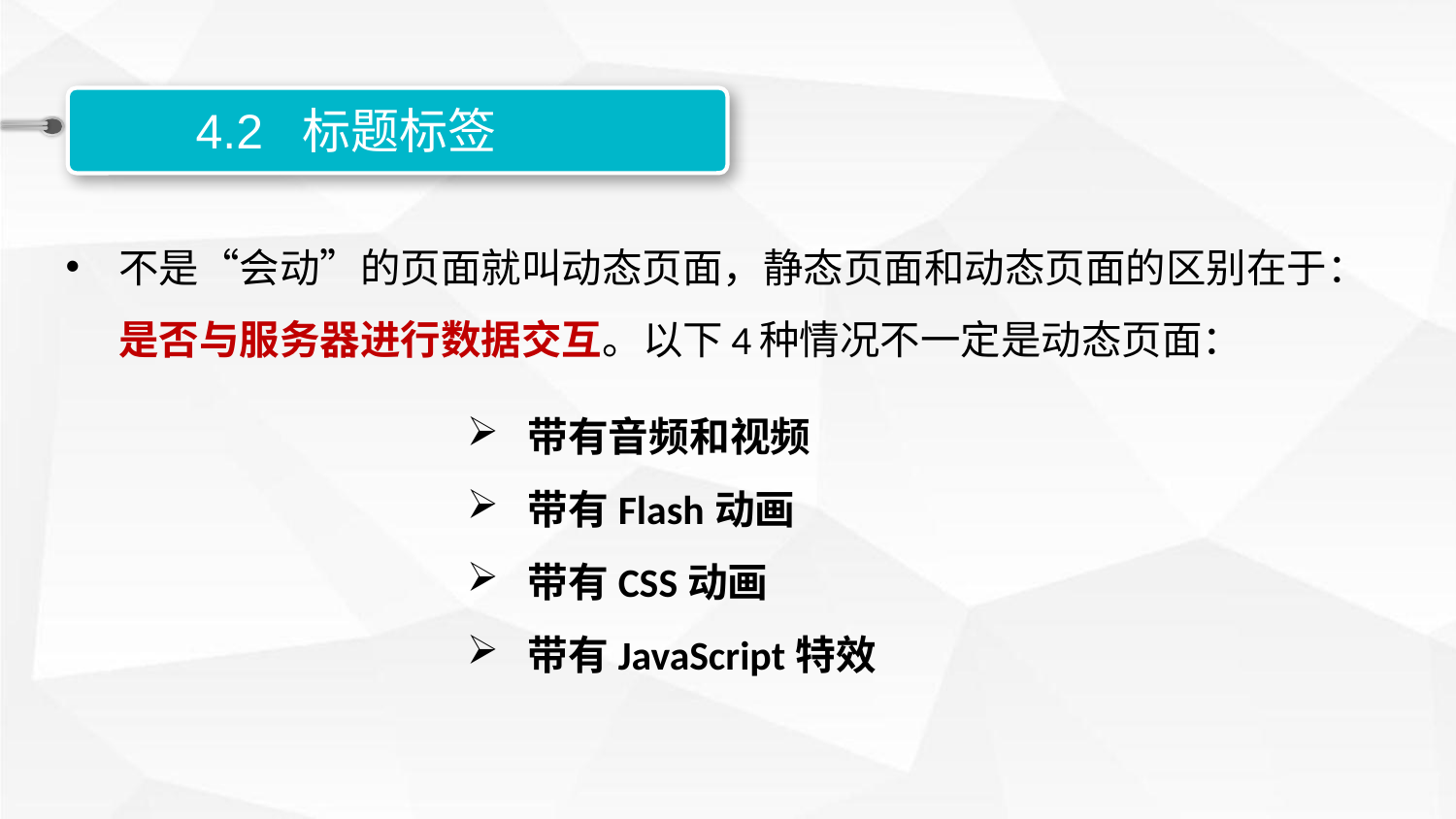

4.2  标题标签

不是“会动”的页面就叫动态页面，静态页面和动态页面的区别在于：是否与服务器进行数据交互。以下4种情况不一定是动态页面：

  带有音频和视频
  带有Flash动画
  带有CSS动画
  带有JavaScript特效